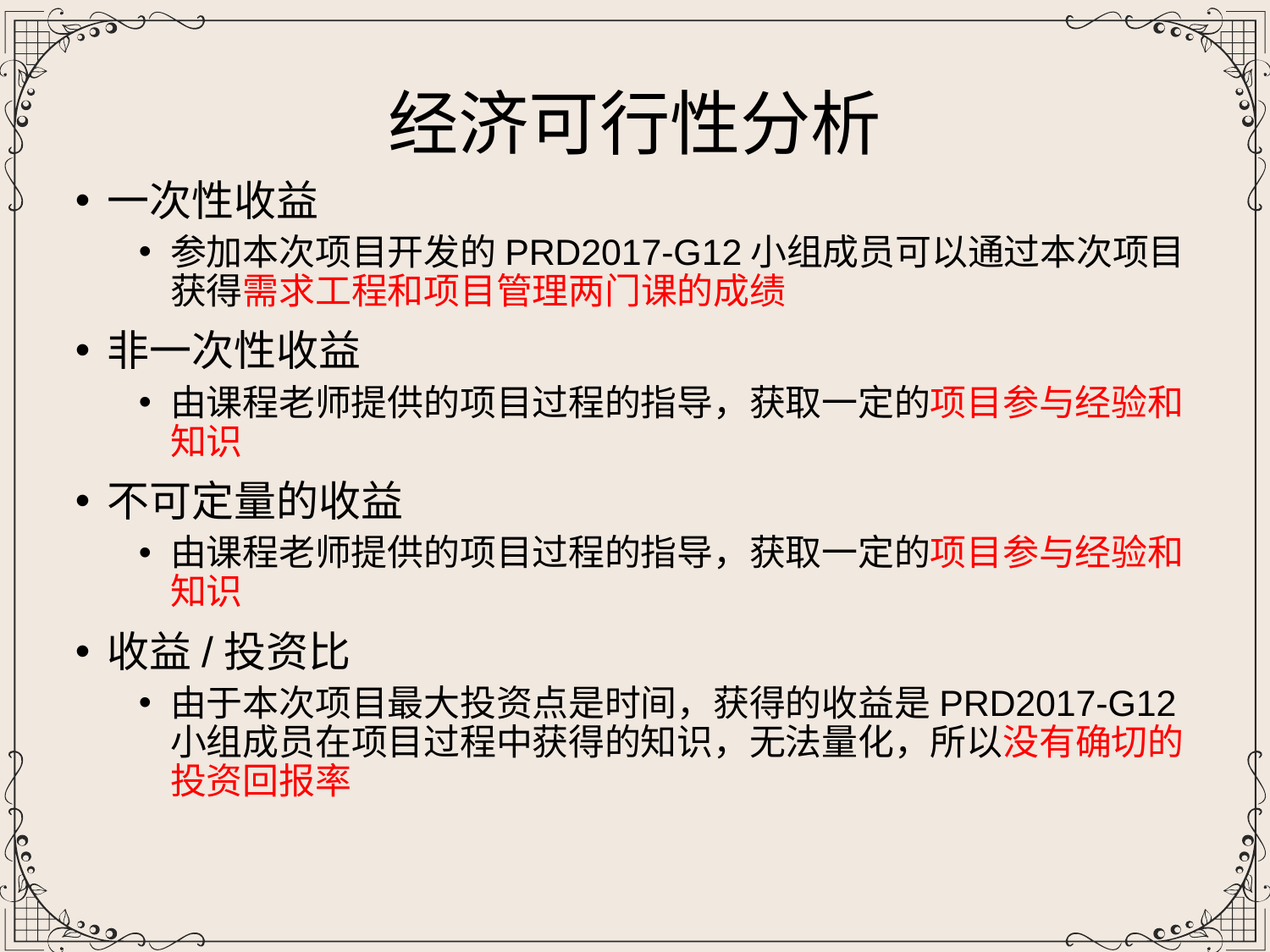

经济可行性分析
一次性收益
参加本次项目开发的PRD2017-G12小组成员可以通过本次项目获得需求工程和项目管理两门课的成绩
非一次性收益
由课程老师提供的项目过程的指导，获取一定的项目参与经验和知识
不可定量的收益
由课程老师提供的项目过程的指导，获取一定的项目参与经验和知识
收益/投资比
由于本次项目最大投资点是时间，获得的收益是PRD2017-G12小组成员在项目过程中获得的知识，无法量化，所以没有确切的投资回报率